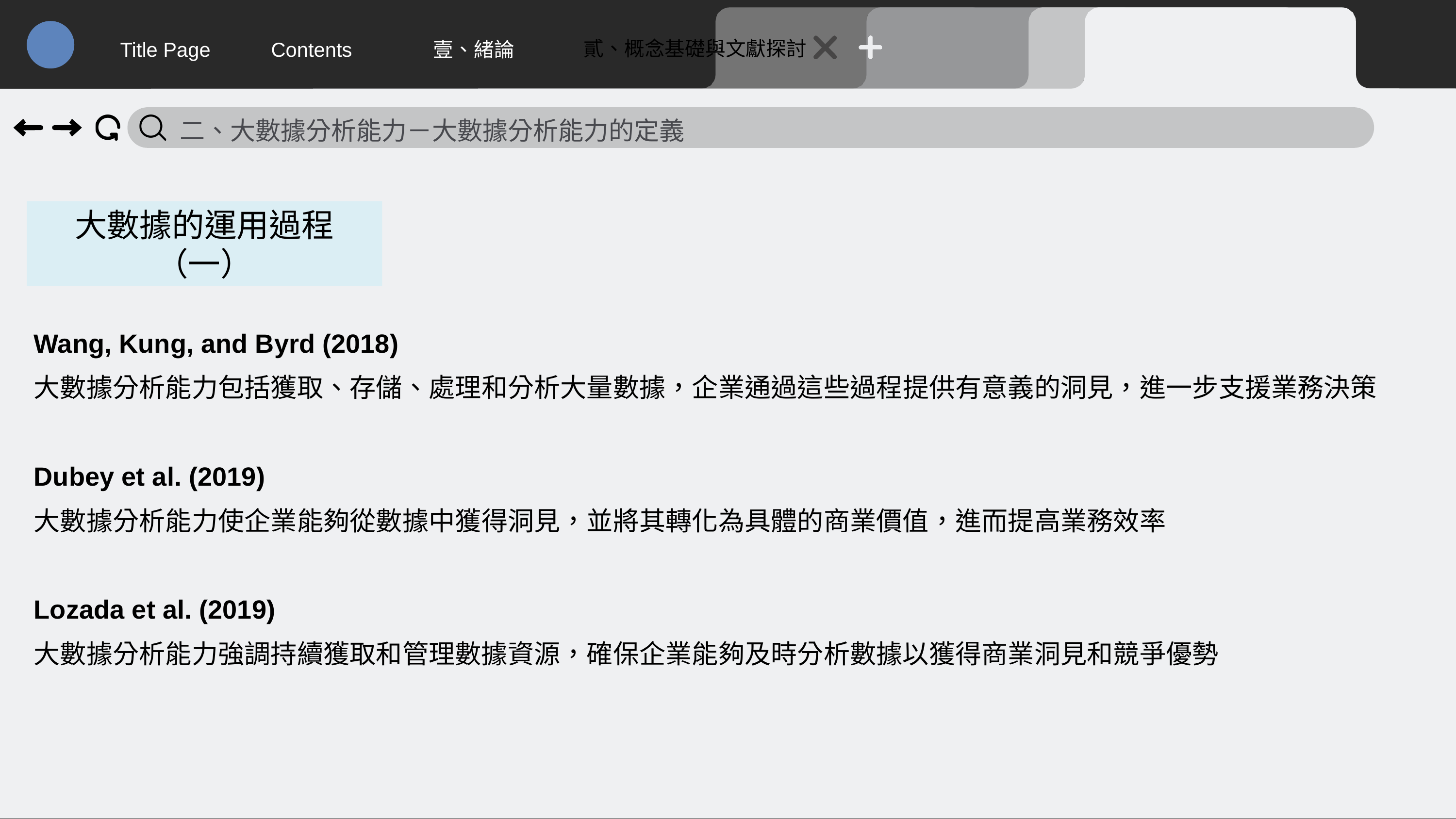

貳、概念基礎與文獻探討
Title Page
Contents
壹、緒論

二、大數據分析能力－大數據分析能力的定義

大數據的運用過程（一）
Wang, Kung, and Byrd (2018)
大數據分析能力包括獲取、存儲、處理和分析大量數據，企業通過這些過程提供有意義的洞見，進一步支援業務決策

Dubey et al. (2019)
大數據分析能力使企業能夠從數據中獲得洞見，並將其轉化為具體的商業價值，進而提高業務效率

Lozada et al. (2019)
大數據分析能力強調持續獲取和管理數據資源，確保企業能夠及時分析數據以獲得商業洞見和競爭優勢